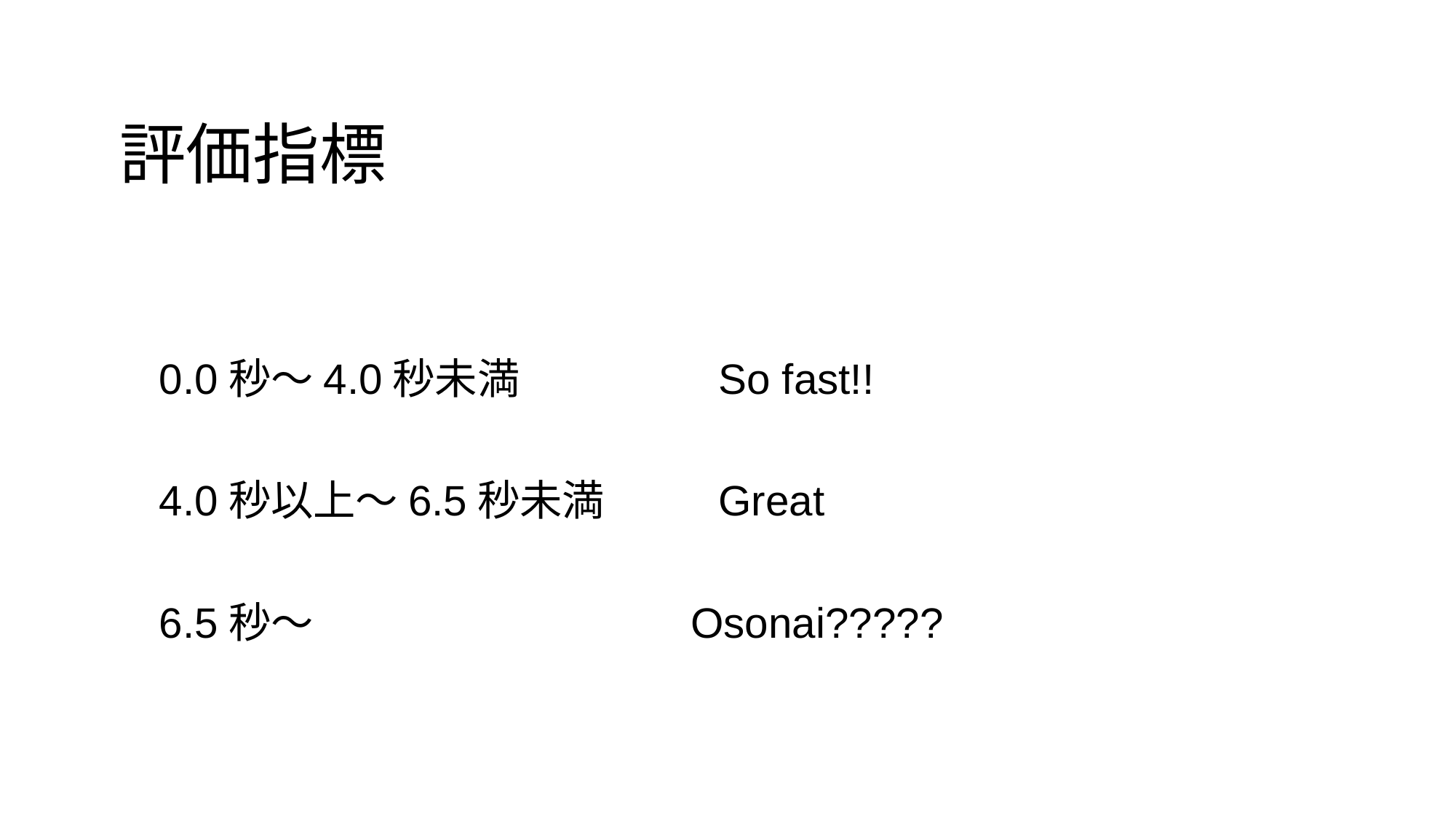

# 評価指標

0.0秒～4.0秒未満　  　　　So fast!!

4.0秒以上～6.5秒未満　  　Great

6.5秒～　　　   　　　　　Osonai?????